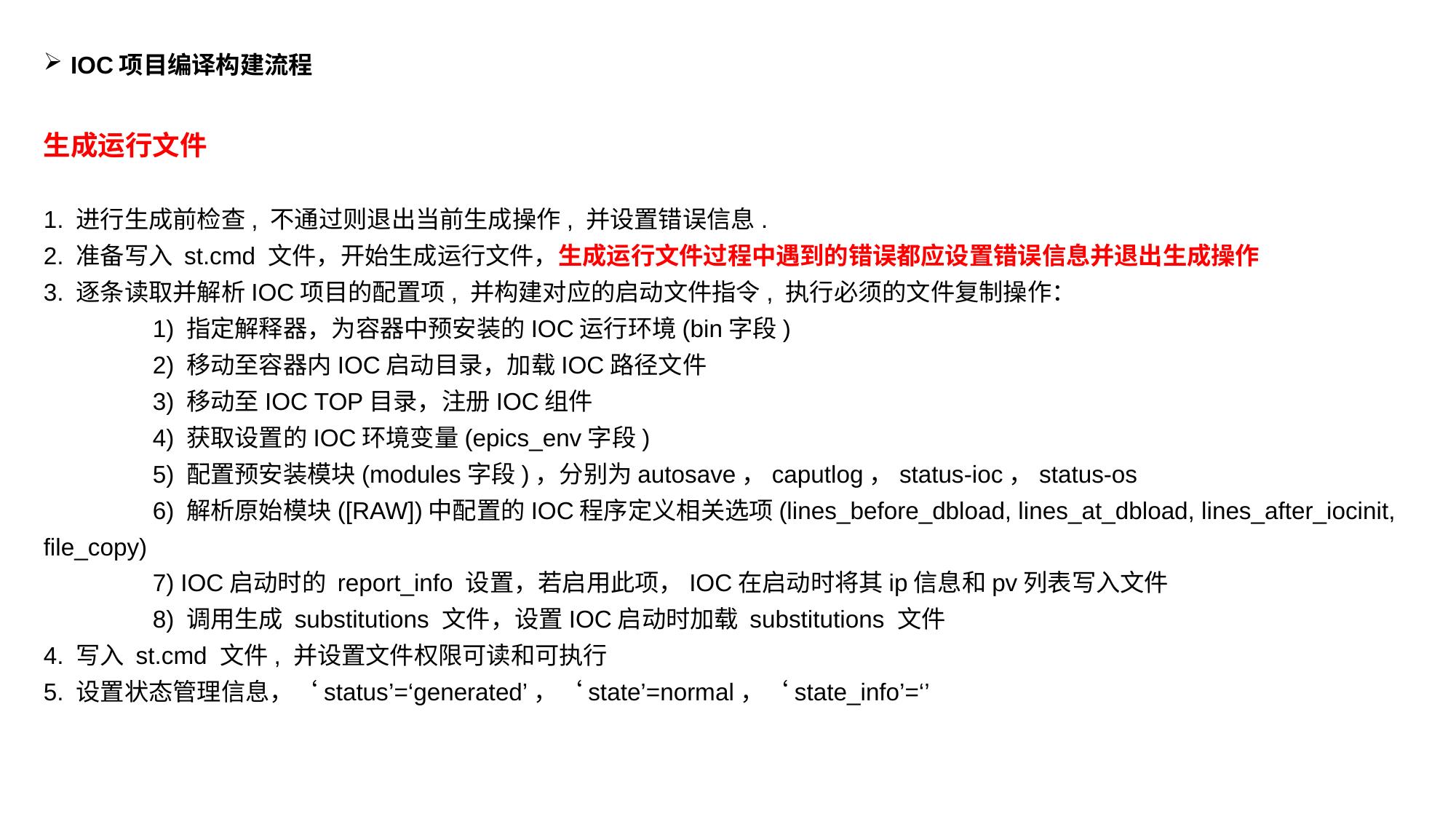

IOC项目编译构建流程

生成运行文件

1. 进行生成前检查, 不通过则退出当前生成操作, 并设置错误信息.
2. 准备写入 st.cmd 文件，开始生成运行文件，生成运行文件过程中遇到的错误都应设置错误信息并退出生成操作
3. 逐条读取并解析IOC项目的配置项, 并构建对应的启动文件指令, 执行必须的文件复制操作：
	1) 指定解释器，为容器中预安装的IOC运行环境(bin字段)
	2) 移动至容器内IOC启动目录，加载IOC路径文件
	3) 移动至IOC TOP目录，注册IOC组件
	4) 获取设置的IOC环境变量(epics_env字段)
	5) 配置预安装模块(modules字段)，分别为autosave，caputlog，status-ioc，status-os
	6) 解析原始模块([RAW])中配置的IOC程序定义相关选项(lines_before_dbload, lines_at_dbload, lines_after_iocinit, file_copy)
	7) IOC启动时的 report_info 设置，若启用此项，IOC在启动时将其ip信息和pv列表写入文件
	8) 调用生成 substitutions 文件，设置IOC启动时加载 substitutions 文件
4. 写入 st.cmd 文件, 并设置文件权限可读和可执行
5. 设置状态管理信息，‘status’=‘generated’，‘state’=normal，‘state_info’=‘’